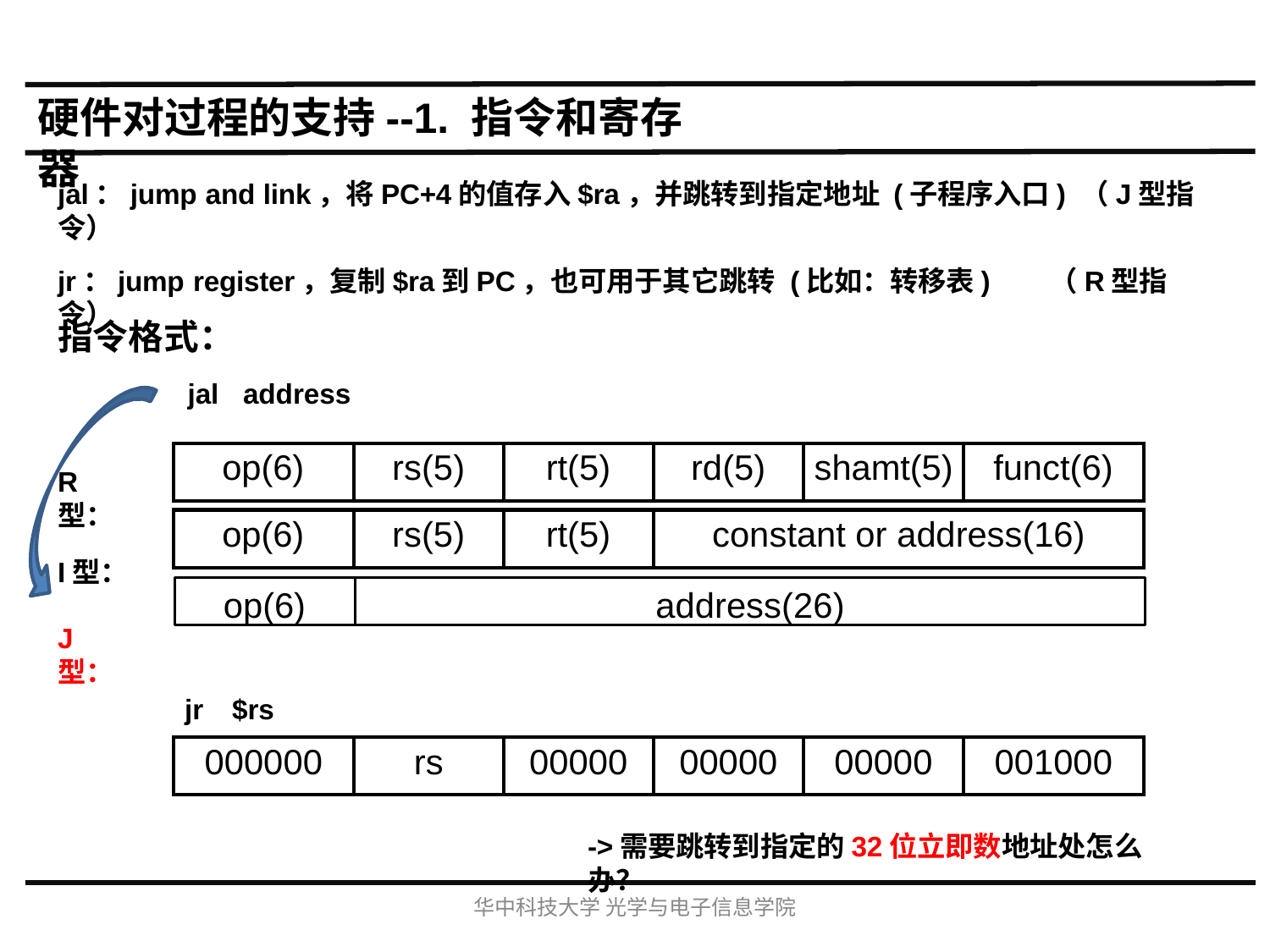

# 硬件对过程的支持--1. 指令和寄存器
jal：jump and link，将PC+4的值存入$ra，并跳转到指定地址 (子程序入口) （J型指令）
jr：jump register，复制$ra到PC，也可用于其它跳转 (比如：转移表)	（R型指令）
指令格式：
jal
address

| op(6) | rs(5) | rt(5) | rd(5) | shamt(5) | funct(6) |
| --- | --- | --- | --- | --- | --- |
R型：
I型：
J型：

| op(6) | rs(5) | rt(5) | constant or address(16) |
| --- | --- | --- | --- |
op(6)
address(26)
jr	$rs
| 000000 | rs | 00000 | 00000 | 00000 | 001000 |
| --- | --- | --- | --- | --- | --- |
->需要跳转到指定的32位立即数地址处怎么办？
华中科技大学光学与电子信息学院